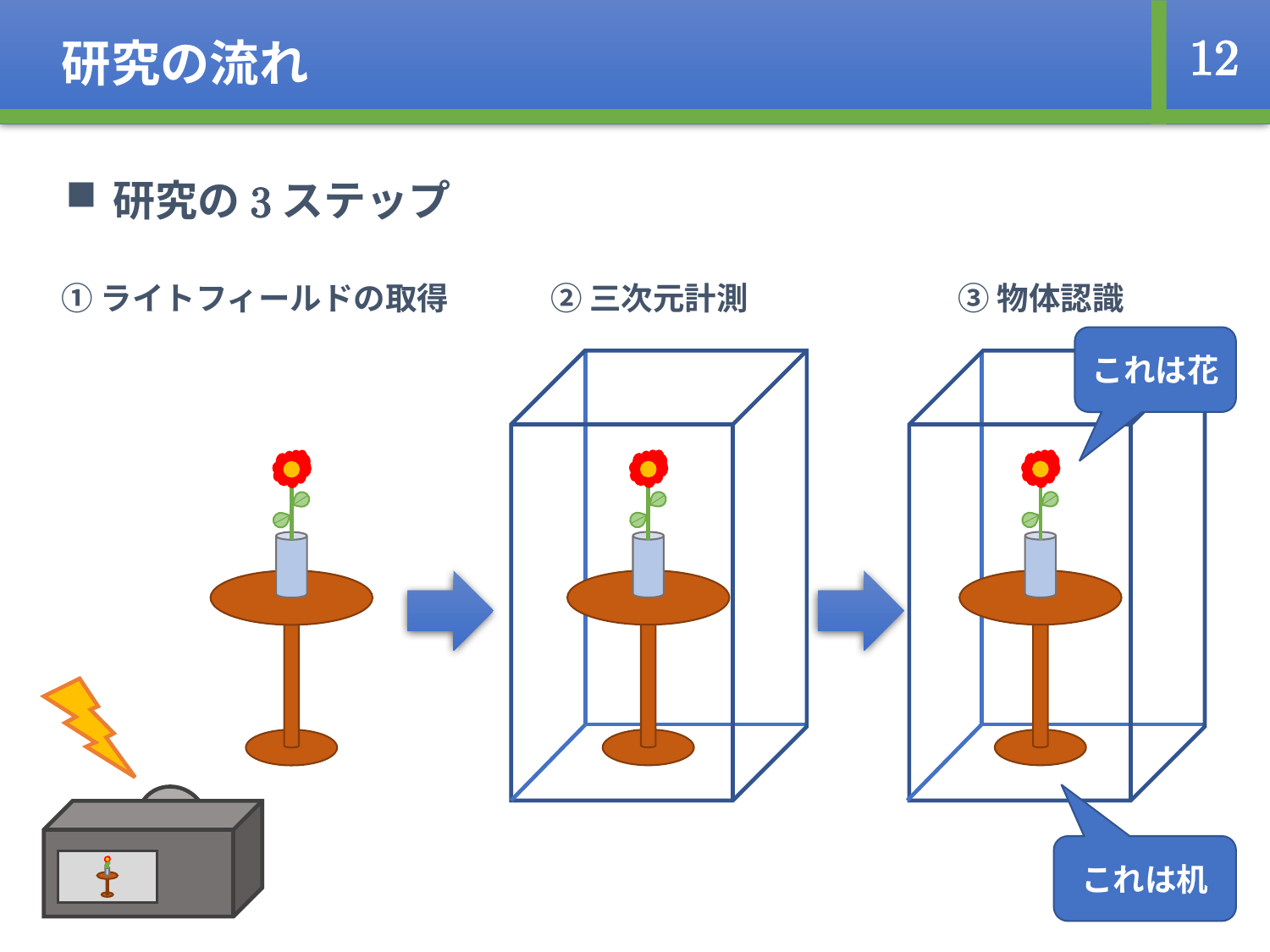

研究の流れ
12

研究の3ステップ

①ライトフィールドの取得
②三次元計測
③物体認識
これは花

これは机